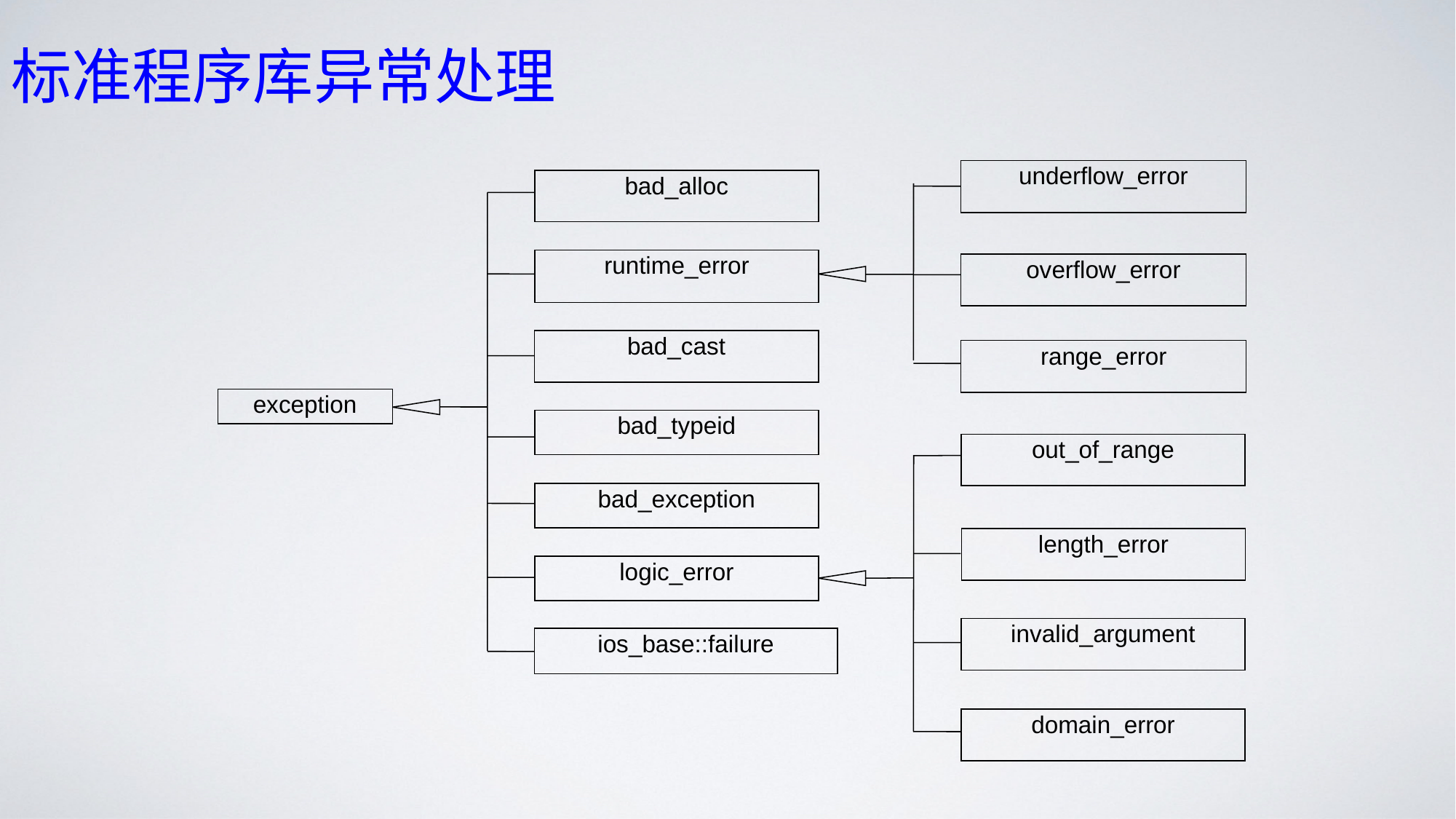

# 标准程序库异常处理
bad_alloc

range_error
overflow_error
underflow_error
runtime_error

bad_cast

bad_typeid
out_of_range
exception

bad_exception

length_error

logic_error

ios_base::failure

invalid_argument

domain_error